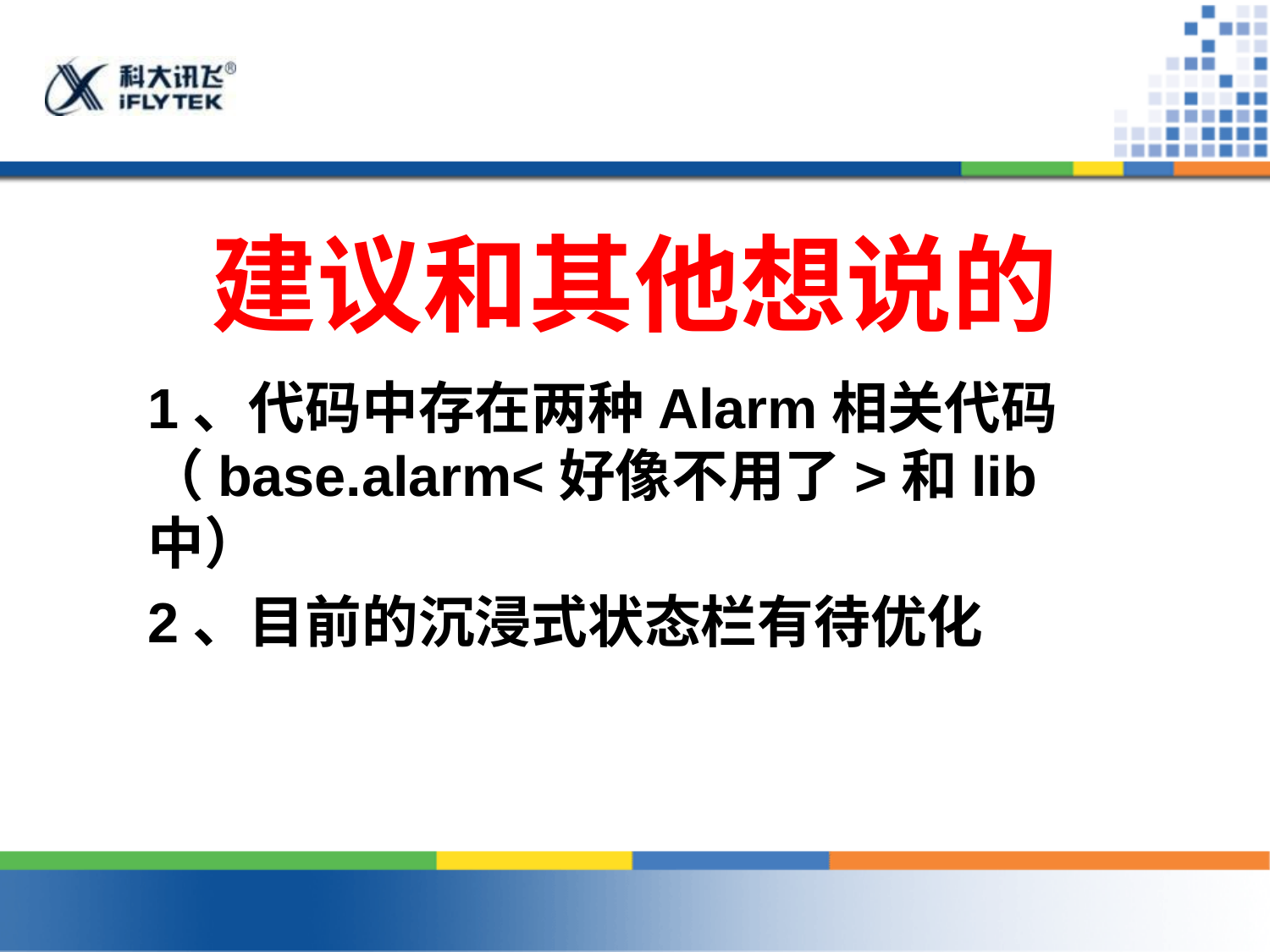

# 建议和其他想说的
1、代码中存在两种Alarm相关代码（base.alarm<好像不用了>和lib中）
2、目前的沉浸式状态栏有待优化